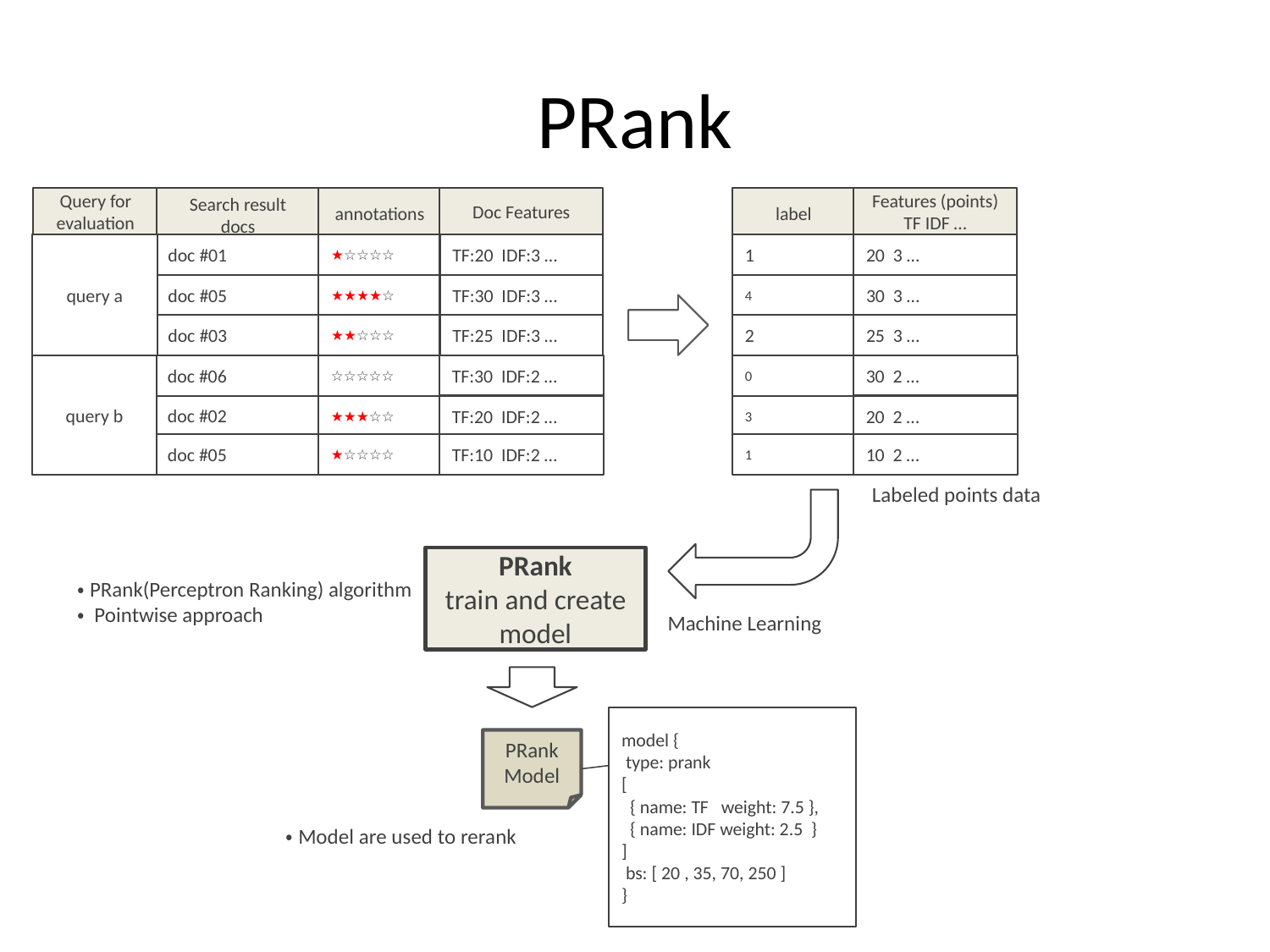

# PRank
Query for evaluation
label
Features (points)
TF IDF …
Search result
docs
annotations
Doc Features
20  3 …
query a
doc #01
TF:20  IDF:3 …
1
★☆☆☆☆
30  3 …
doc #05
TF:30  IDF:3 …
4
★★★★☆

25  3 …
doc #03
TF:25  IDF:3 …
2
★★☆☆☆

30  2 …
doc #06
TF:30  IDF:2 …
0
☆☆☆☆☆
query b

20  2 …
TF:20  IDF:2 …
doc #02
3
★★★☆☆
1
10  2 …
doc #05
★☆☆☆☆
TF:10  IDF:2 …

Labeled points data

PRank
train and create model
・PRank(Perceptron Ranking) algorithm
・ Pointwise approach
Machine Learning

model {
 type: prank
[
  { name: TF   weight: 7.5 },
  { name: IDF weight: 2.5  }
]
 bs: [ 20 , 35, 70, 250 ]
}
PRank
Model
・Model are used to rerank